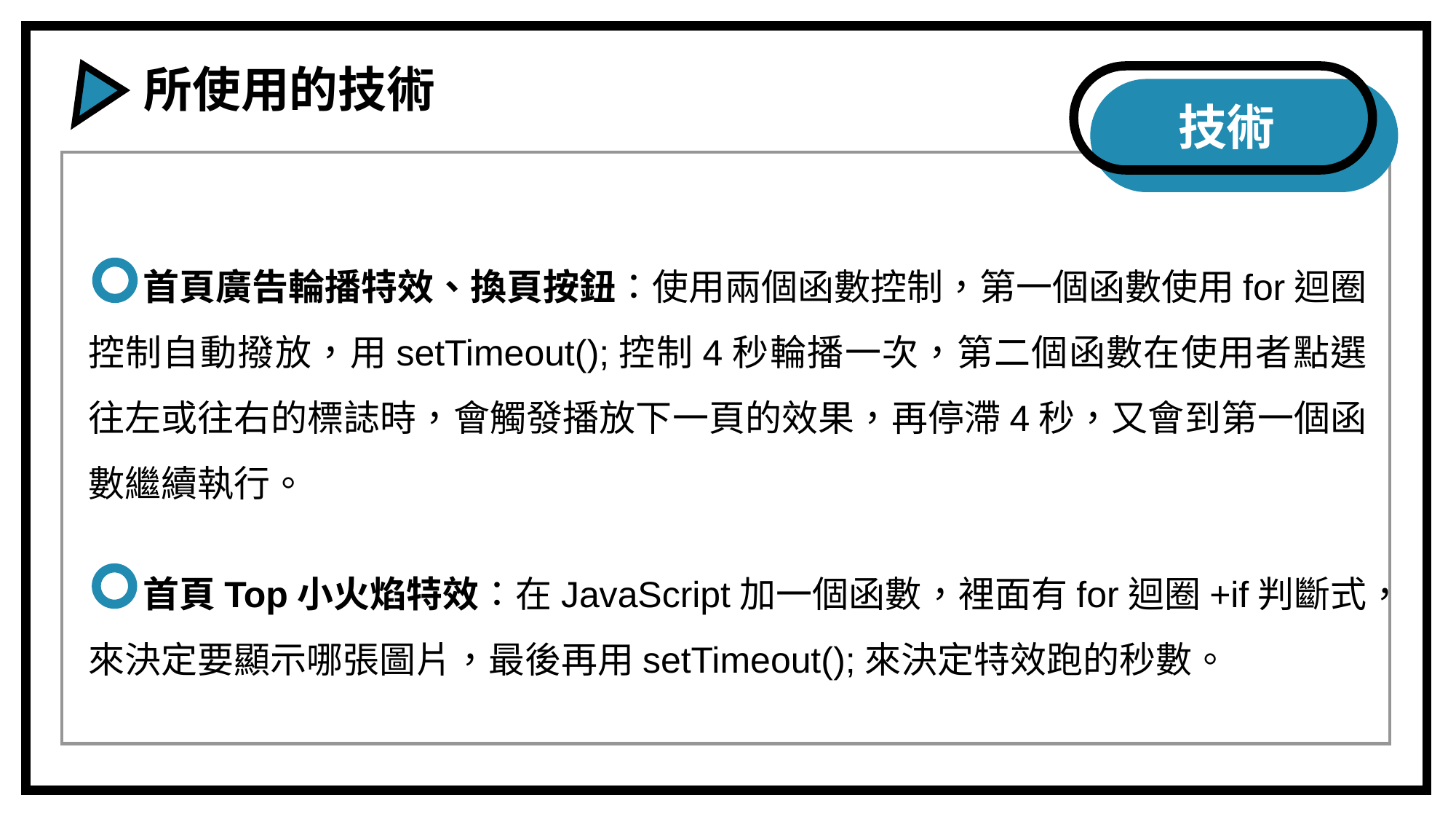

所使用的技術

技術

首頁廣告輪播特效、換頁按鈕：使用兩個函數控制，第一個函數使用for迴圈控制自動撥放，用setTimeout();控制4秒輪播一次，第二個函數在使用者點選往左或往右的標誌時，會觸發播放下一頁的效果，再停滯4秒，又會到第一個函數繼續執行。
首頁Top小火焰特效：在JavaScript加一個函數，裡面有for迴圈+if判斷式，來決定要顯示哪張圖片，最後再用setTimeout();來決定特效跑的秒數。